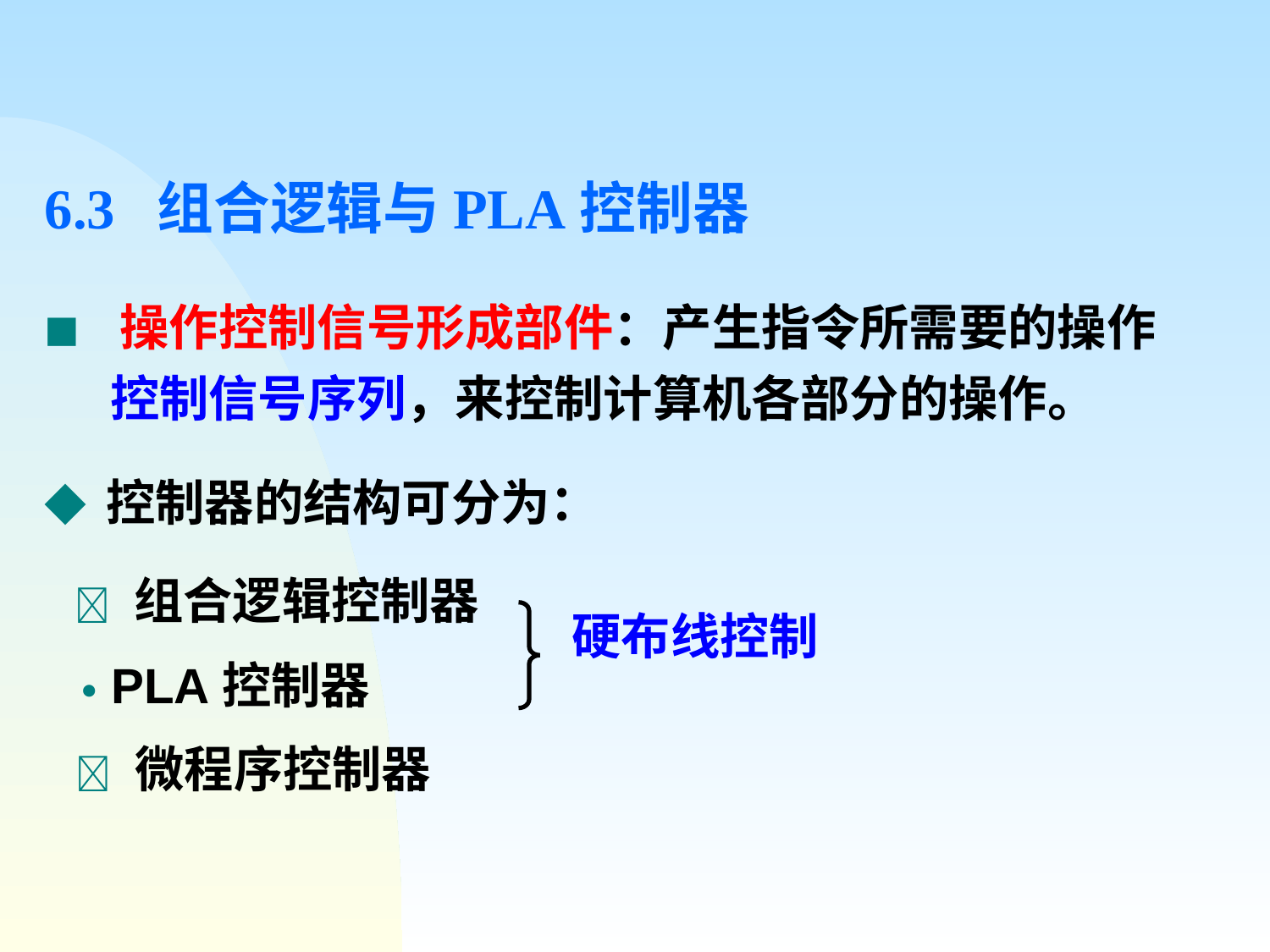

# 6.3  组合逻辑与PLA控制器
■    操作控制信号形成部件：产生指令所需要的操作控制信号序列，来控制计算机各部分的操作。
◆ 控制器的结构可分为：
   •  组合逻辑控制器
    • PLA控制器
    •  微程序控制器

硬布线控制
109